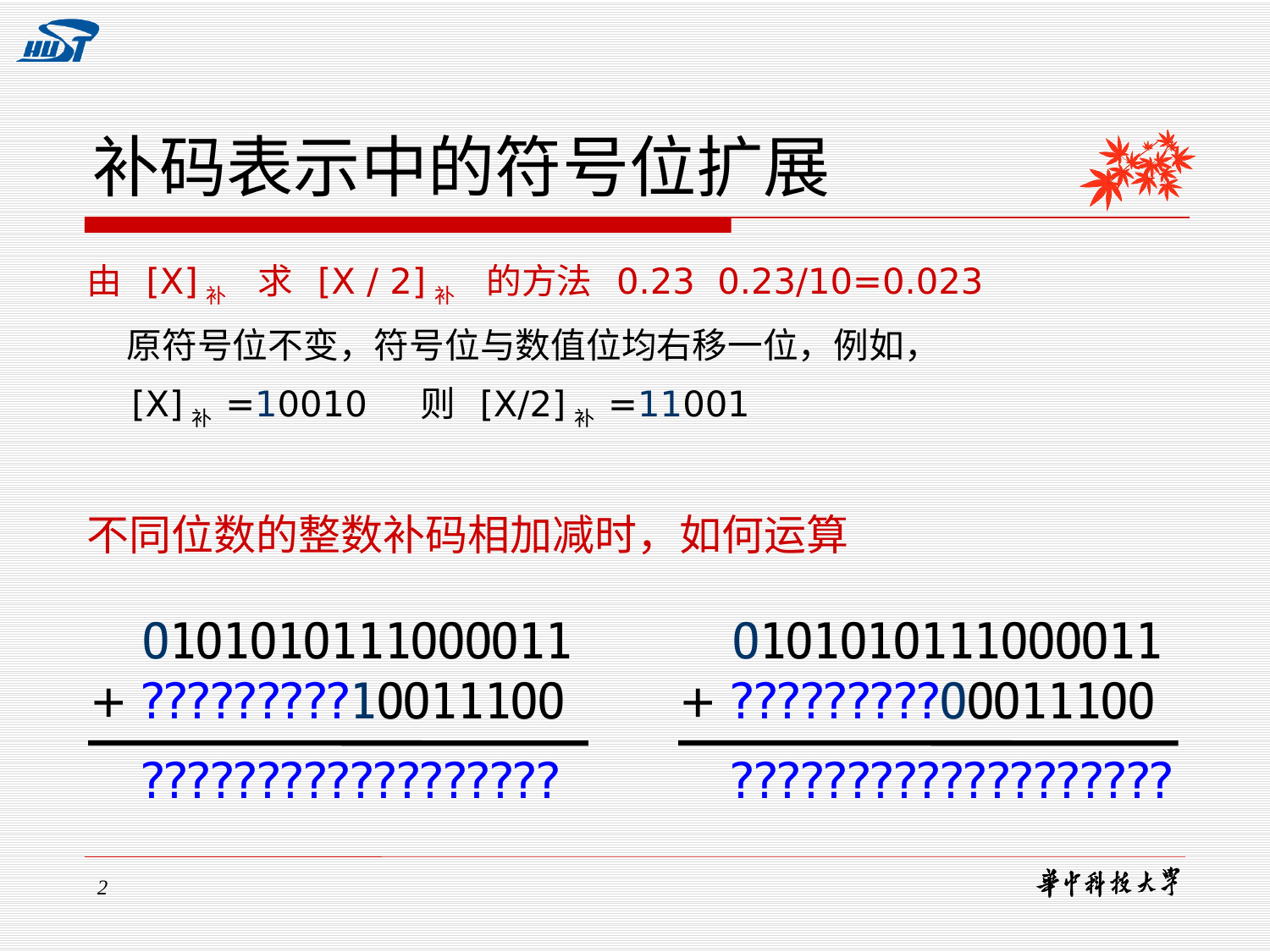

# 补码表示中的符号位扩展
由  [X]补    求  [X / 2]补    的方法  0.23  0.23/10=0.023
    原符号位不变，符号位与数值位均右移一位，例如，
    [X]补 =10010    则  [X/2]补 =11001

不同位数的整数补码相加减时，如何运算
 0101010111000011
+
?????????10011100

??????????????????
 0101010111000011
+
?????????00011100

???????????????????
2